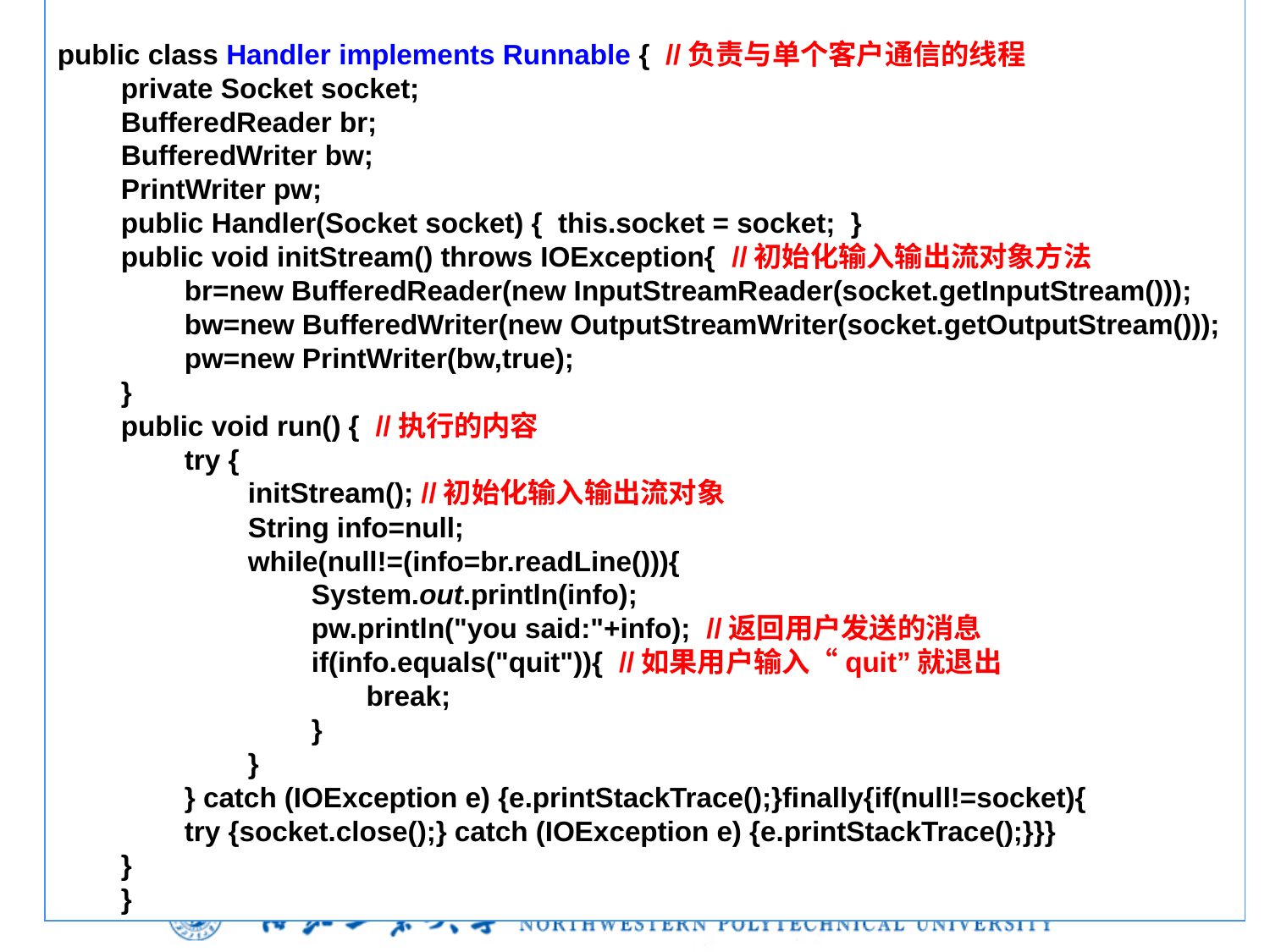

public class Handler implements Runnable {  //负责与单个客户通信的线程
private Socket socket;
BufferedReader br;
BufferedWriter bw;
PrintWriter pw;
public Handler(Socket socket) {  this.socket = socket;  }
public void initStream() throws IOException{  //初始化输入输出流对象方法
br=new BufferedReader(new InputStreamReader(socket.getInputStream()));
bw=new BufferedWriter(new OutputStreamWriter(socket.getOutputStream()));
pw=new PrintWriter(bw,true);
}
public void run() {  //执行的内容
try {
initStream(); //初始化输入输出流对象
String info=null;
while(null!=(info=br.readLine())){
System.out.println(info);
pw.println("you said:"+info);  //返回用户发送的消息
if(info.equals("quit")){  //如果用户输入“quit”就退出
       break;
}
}
} catch (IOException e) {e.printStackTrace();}finally{if(null!=socket){
try {socket.close();} catch (IOException e) {e.printStackTrace();}}}
}
}